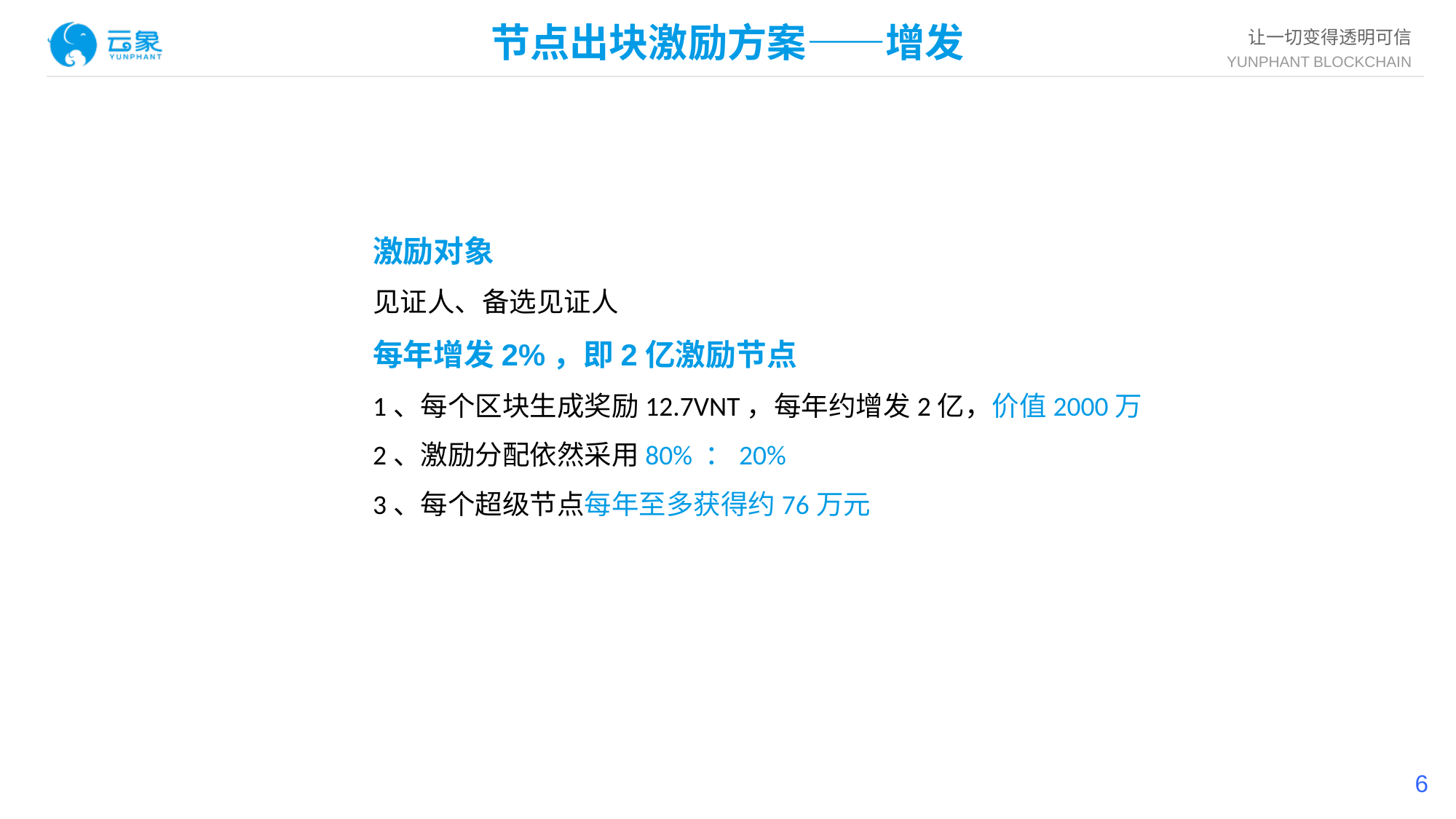

节点出块激励方案——增发
激励对象
见证人、备选见证人
每年增发2%，即2亿激励节点
1、每个区块生成奖励12.7VNT，每年约增发2亿，价值2000万
2、激励分配依然采用80% ：20%
3、每个超级节点每年至多获得约76万元